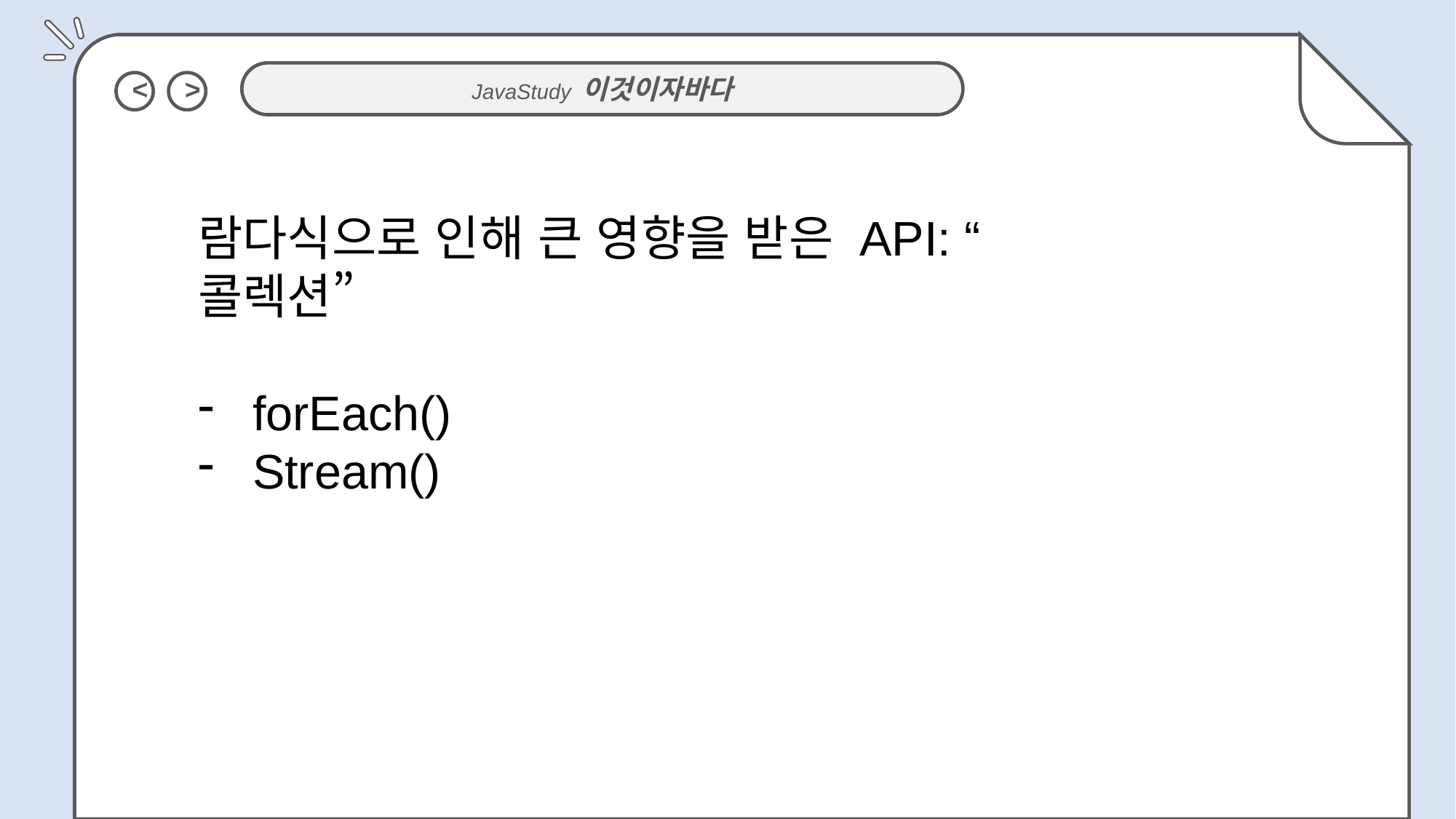

람다식으로 인해 큰 영향을 받은 API: “콜렉션”

forEach()
Stream()